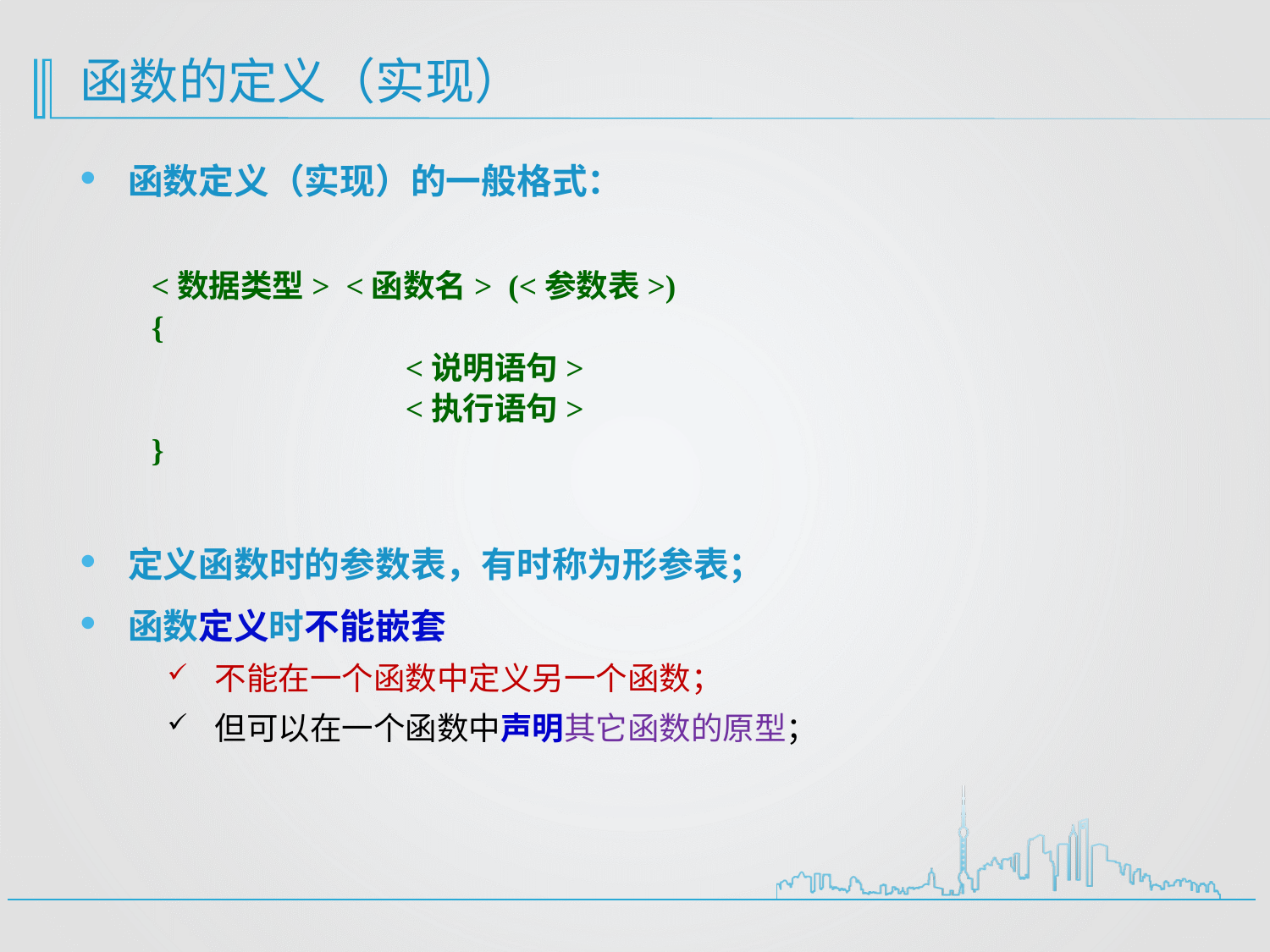

# 函数的定义（实现）
函数定义（实现）的一般格式：

<数据类型>  <函数名>  (<参数表>)
{
		<说明语句>
		<执行语句>
}

定义函数时的参数表，有时称为形参表；
函数定义时不能嵌套
不能在一个函数中定义另一个函数；
但可以在一个函数中声明其它函数的原型；